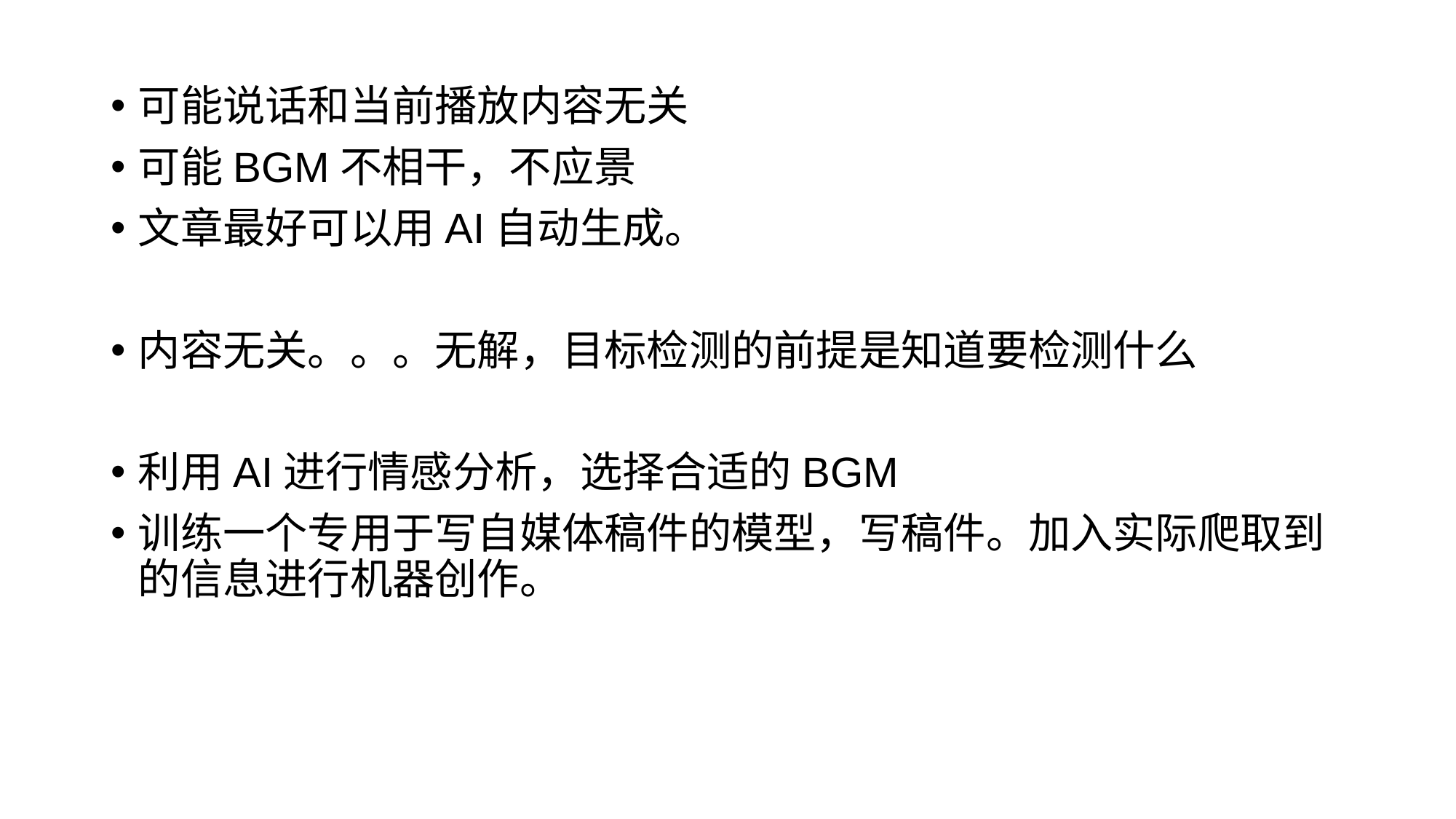

可能说话和当前播放内容无关
可能BGM不相干，不应景
文章最好可以用AI自动生成。

内容无关。。。无解，目标检测的前提是知道要检测什么

利用AI进行情感分析，选择合适的BGM
训练一个专用于写自媒体稿件的模型，写稿件。加入实际爬取到的信息进行机器创作。